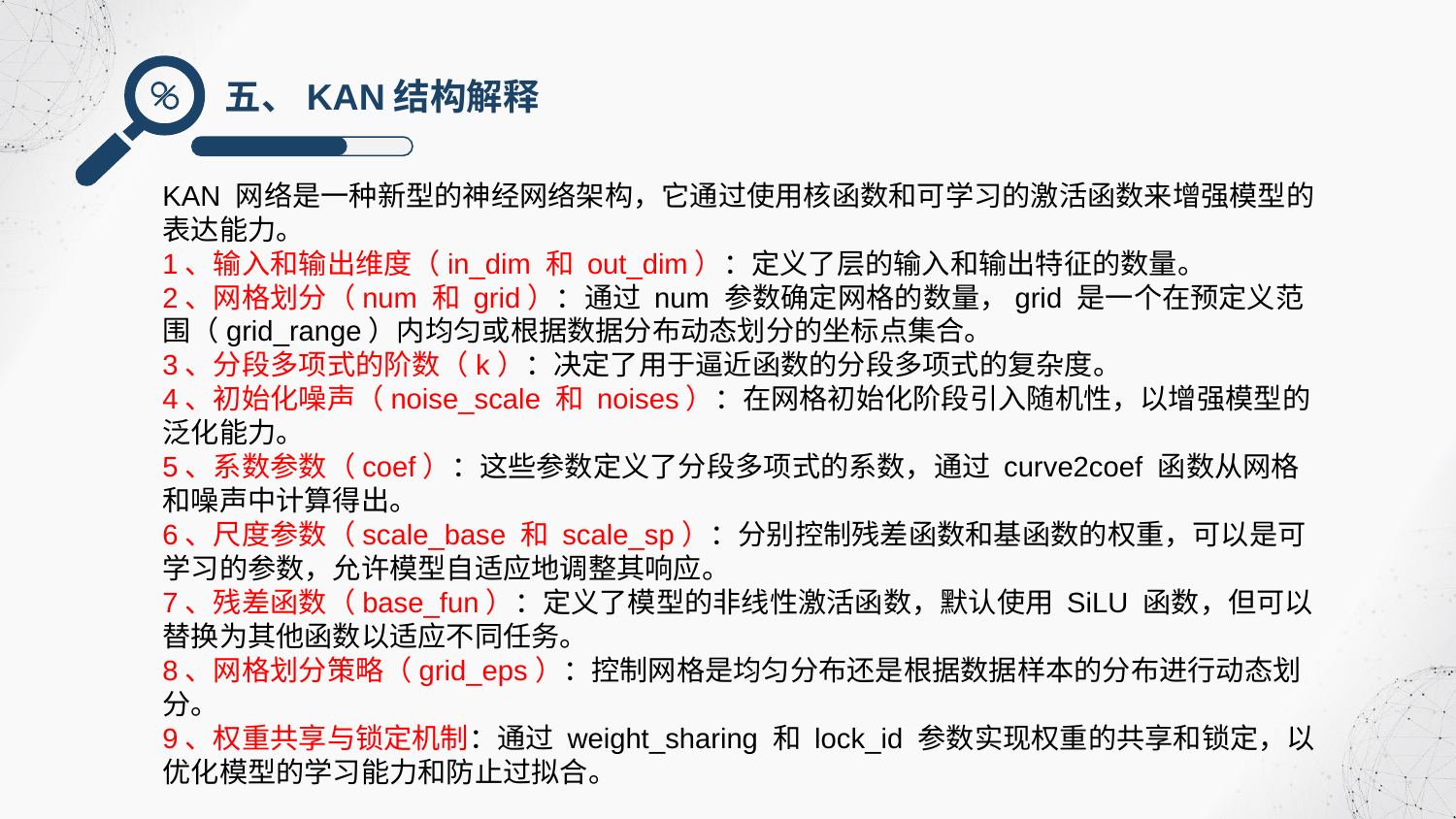

五、KAN结构解释

KAN 网络是一种新型的神经网络架构，它通过使用核函数和可学习的激活函数来增强模型的表达能力。
1、输入和输出维度（in_dim 和 out_dim）：定义了层的输入和输出特征的数量。
2、网格划分（num 和 grid）：通过 num 参数确定网格的数量，grid 是一个在预定义范围（grid_range）内均匀或根据数据分布动态划分的坐标点集合。
3、分段多项式的阶数（k）：决定了用于逼近函数的分段多项式的复杂度。
4、初始化噪声（noise_scale 和 noises）：在网格初始化阶段引入随机性，以增强模型的泛化能力。
5、系数参数（coef）：这些参数定义了分段多项式的系数，通过 curve2coef 函数从网格和噪声中计算得出。
6、尺度参数（scale_base 和 scale_sp）：分别控制残差函数和基函数的权重，可以是可学习的参数，允许模型自适应地调整其响应。
7、残差函数（base_fun）：定义了模型的非线性激活函数，默认使用 SiLU 函数，但可以替换为其他函数以适应不同任务。
8、网格划分策略（grid_eps）：控制网格是均匀分布还是根据数据样本的分布进行动态划分。
9、权重共享与锁定机制：通过 weight_sharing 和 lock_id 参数实现权重的共享和锁定，以优化模型的学习能力和防止过拟合。